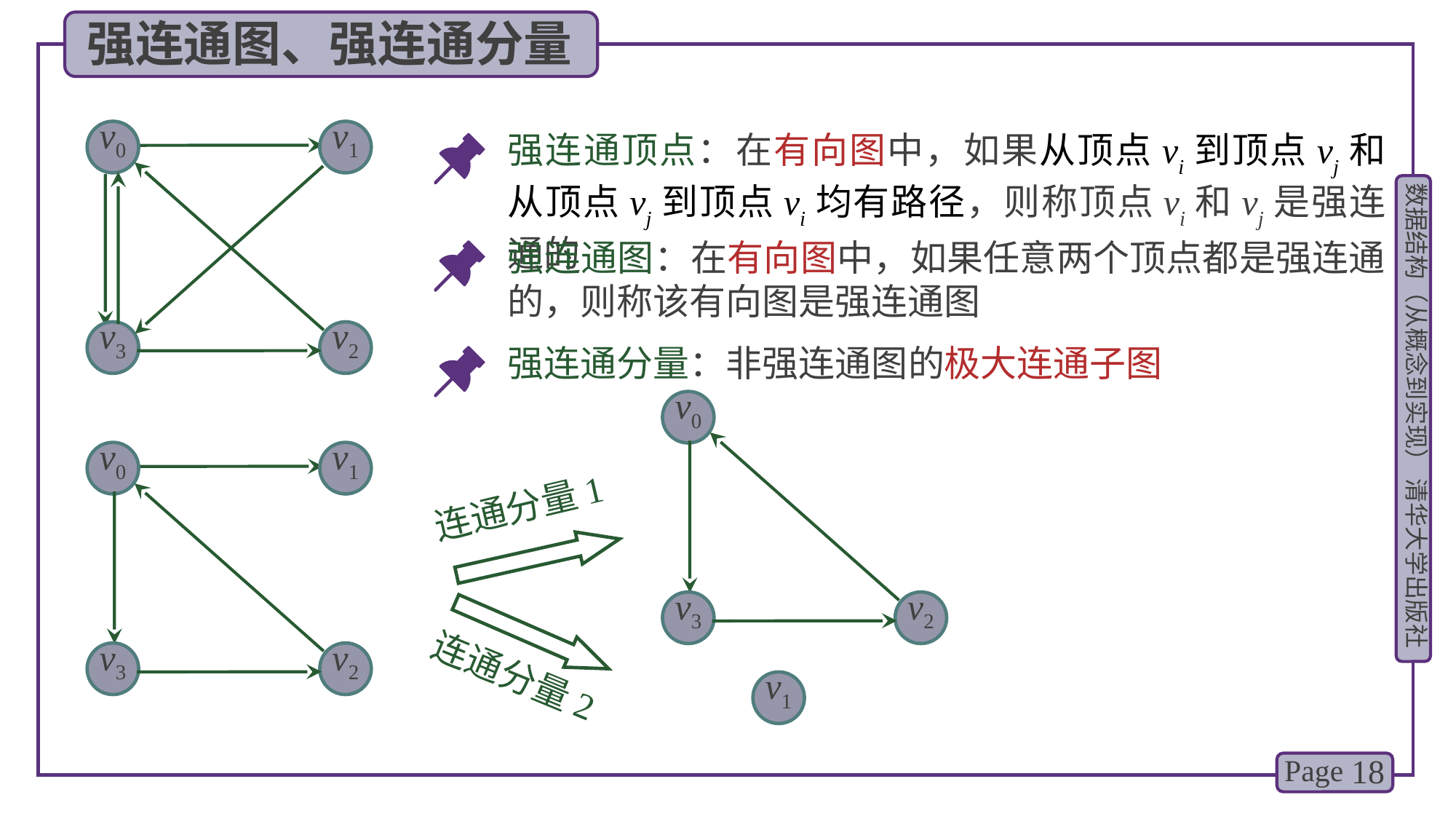

强连通图、强连通分量

v0
v1

v3
v2

强连通顶点：在有向图中，如果从顶点vi到顶点vj和从顶点vj到顶点vi均有路径，则称顶点vi和vj是强连通的

强连通图：在有向图中，如果任意两个顶点都是强连通的，则称该有向图是强连通图

强连通分量：非强连通图的极大连通子图

v0

v3
v2

v0
v1

v3
v2

连通分量1

连通分量2
v1